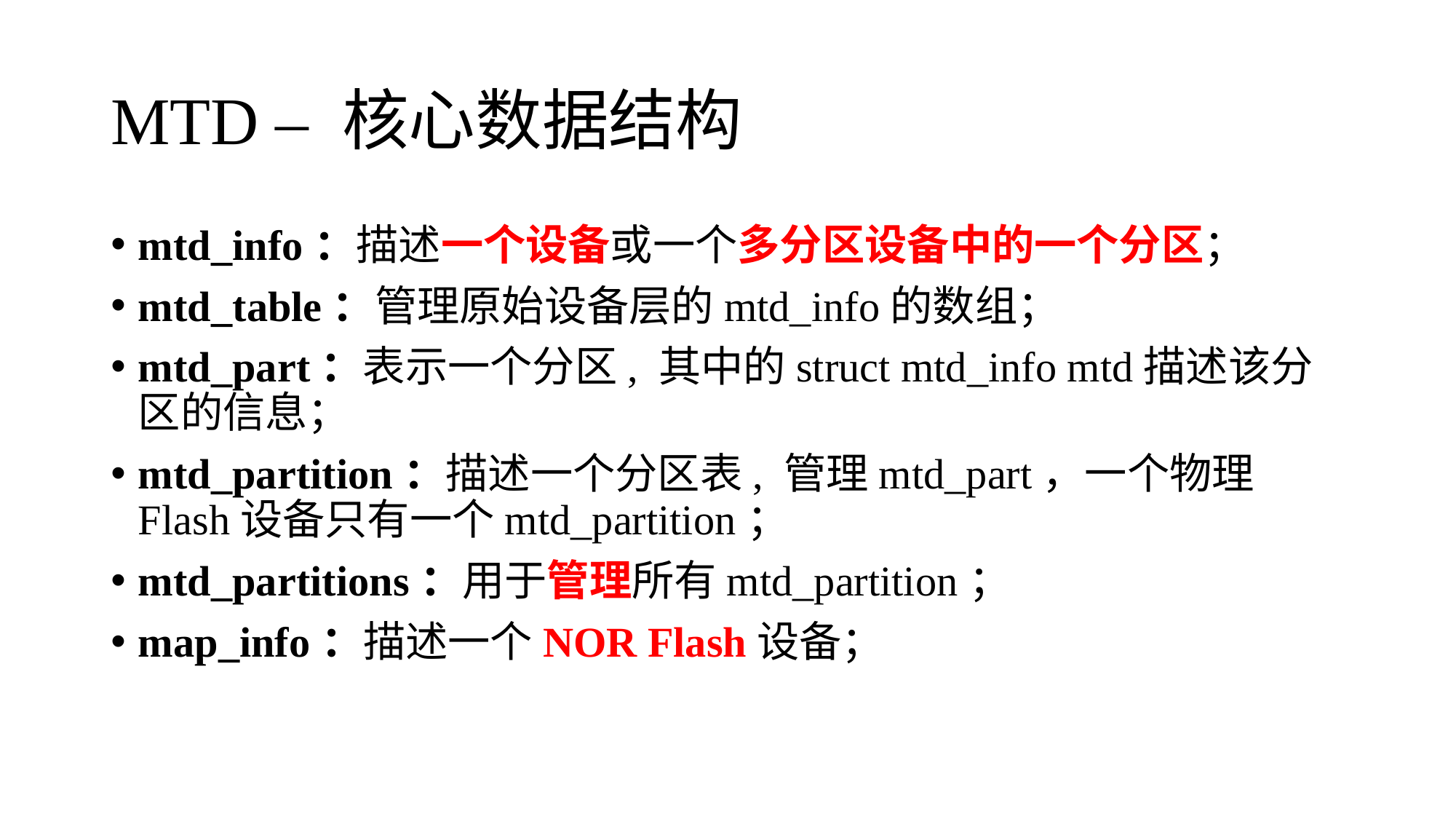

# MTD – 核心数据结构
mtd_info：描述一个设备或一个多分区设备中的一个分区；
mtd_table：管理原始设备层的mtd_info的数组；
mtd_part：表示一个分区, 其中的struct mtd_info mtd描述该分区的信息；
mtd_partition：描述一个分区表, 管理mtd_part，一个物理Flash设备只有一个mtd_partition；
mtd_partitions：用于管理所有mtd_partition；
map_info：描述一个NOR Flash设备；